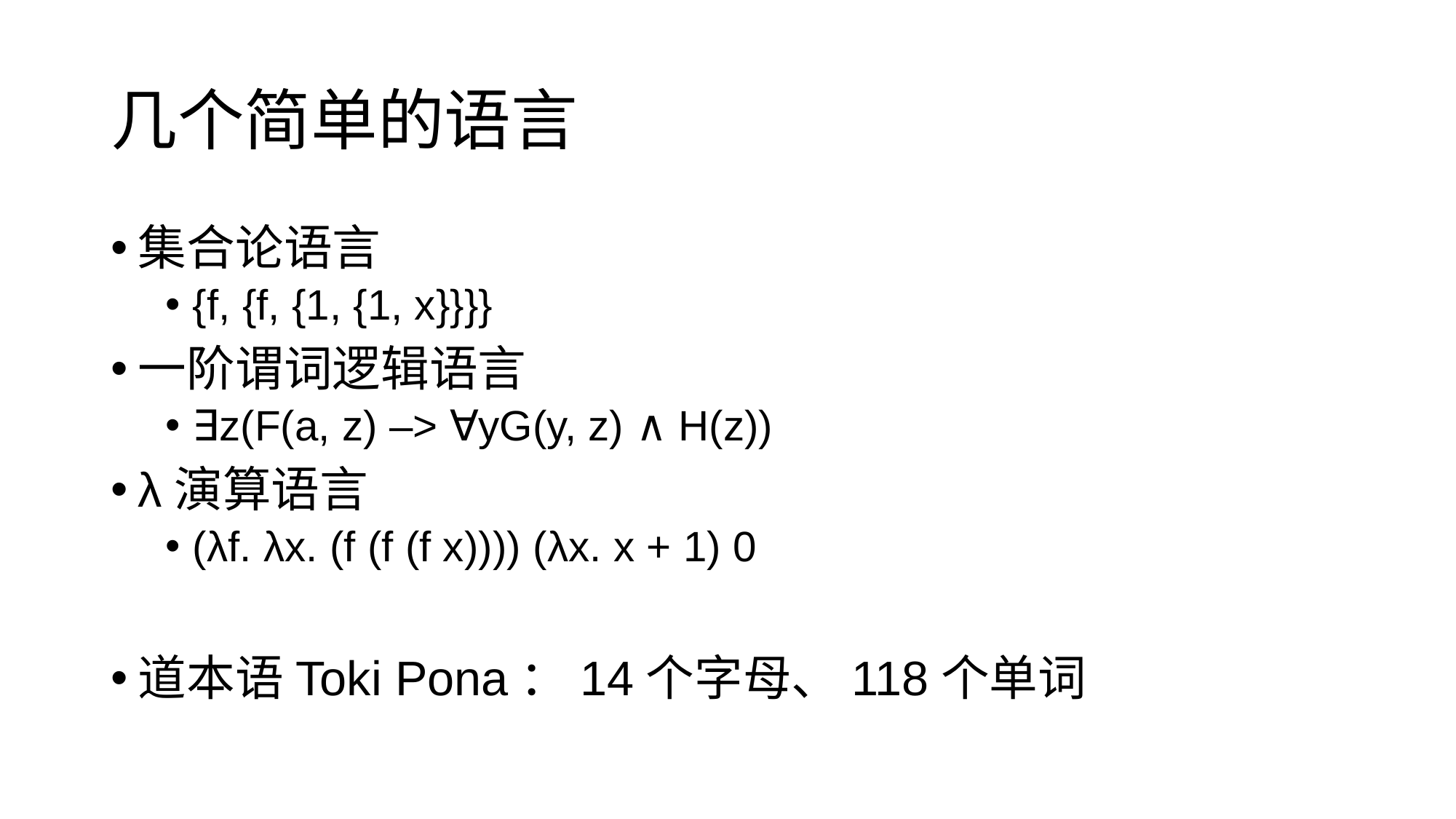

# 几个简单的语言
集合论语言
{f, {f, {1, {1, x}}}}
一阶谓词逻辑语言
∃z(F(a, z) –> ∀yG(y, z) ∧ H(z))
λ演算语言
(λf. λx. (f (f (f x)))) (λx. x + 1) 0

道本语Toki Pona：14个字母、118个单词